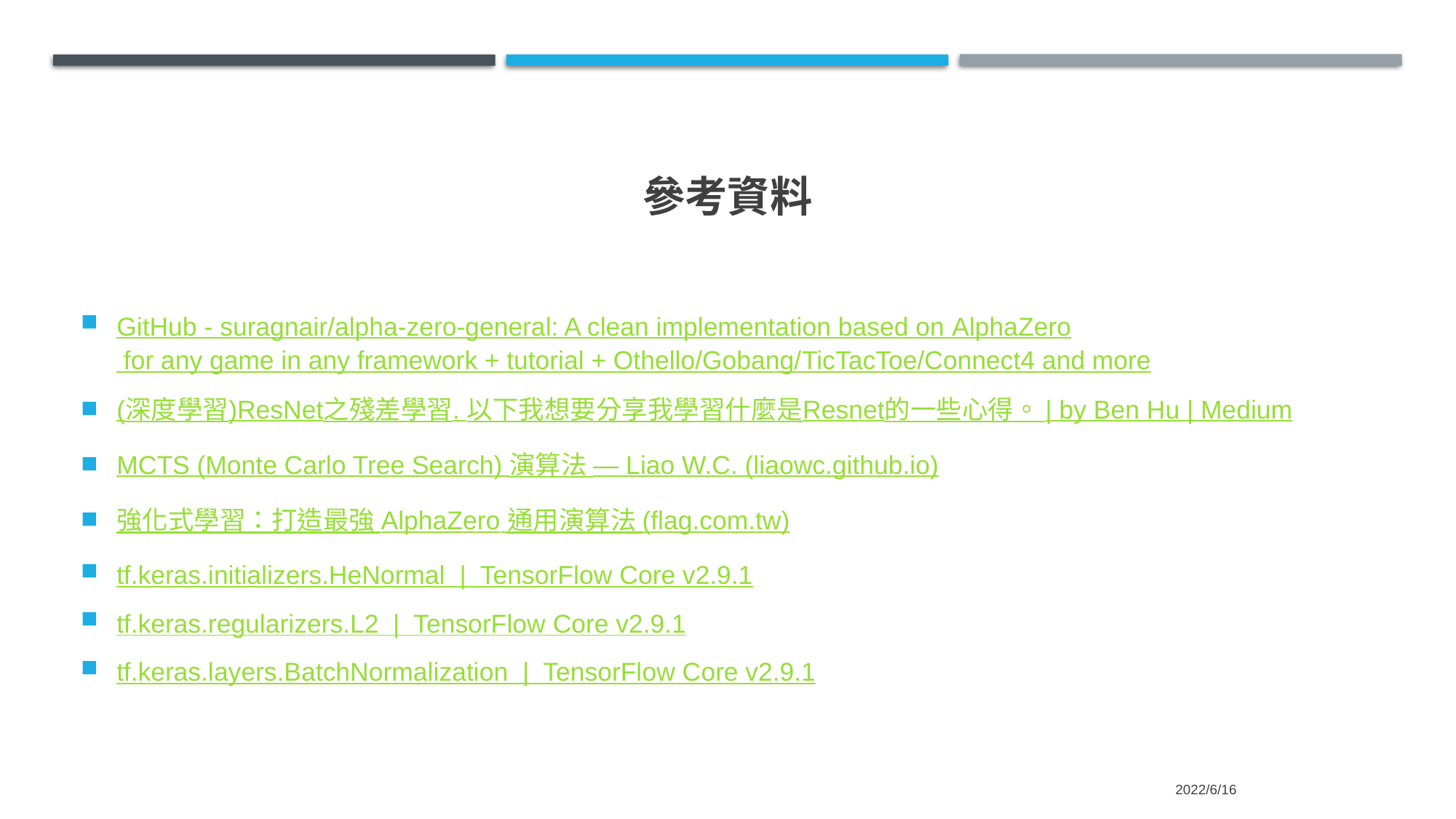

# 參考資料
GitHub - suragnair/alpha-zero-general: A clean implementation based on AlphaZero for any game in any framework + tutorial + Othello/Gobang/TicTacToe/Connect4 and more
(深度學習)ResNet之殘差學習. 以下我想要分享我學習什麼是Resnet的一些心得。 | by Ben Hu | Medium
MCTS (Monte Carlo Tree Search) 演算法 — Liao W.C. (liaowc.github.io)
強化式學習：打造最強 AlphaZero 通用演算法 (flag.com.tw)
tf.keras.initializers.HeNormal  |  TensorFlow Core v2.9.1
tf.keras.regularizers.L2  |  TensorFlow Core v2.9.1
tf.keras.layers.BatchNormalization  |  TensorFlow Core v2.9.1
2022/6/16